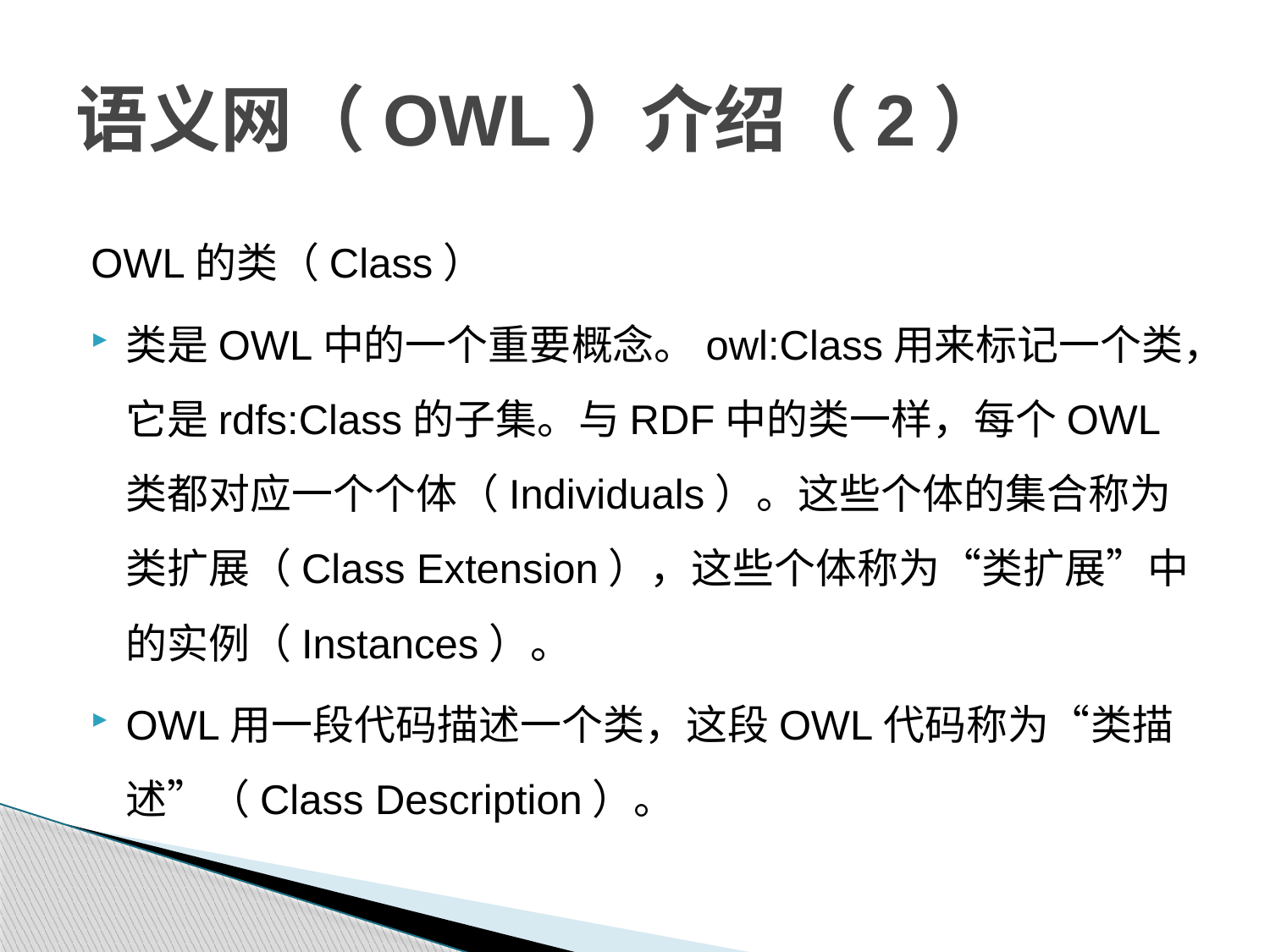

# 语义网（OWL）介绍（2）
OWL的类（Class）
	类是OWL中的一个重要概念。owl:Class用来标记一个类，它是rdfs:Class的子集。与RDF中的类一样，每个OWL类都对应一个个体（Individuals）。这些个体的集合称为类扩展（Class Extension），这些个体称为“类扩展”中的实例（Instances）。
	OWL用一段代码描述一个类，这段OWL代码称为“类描述”（Class Description）。